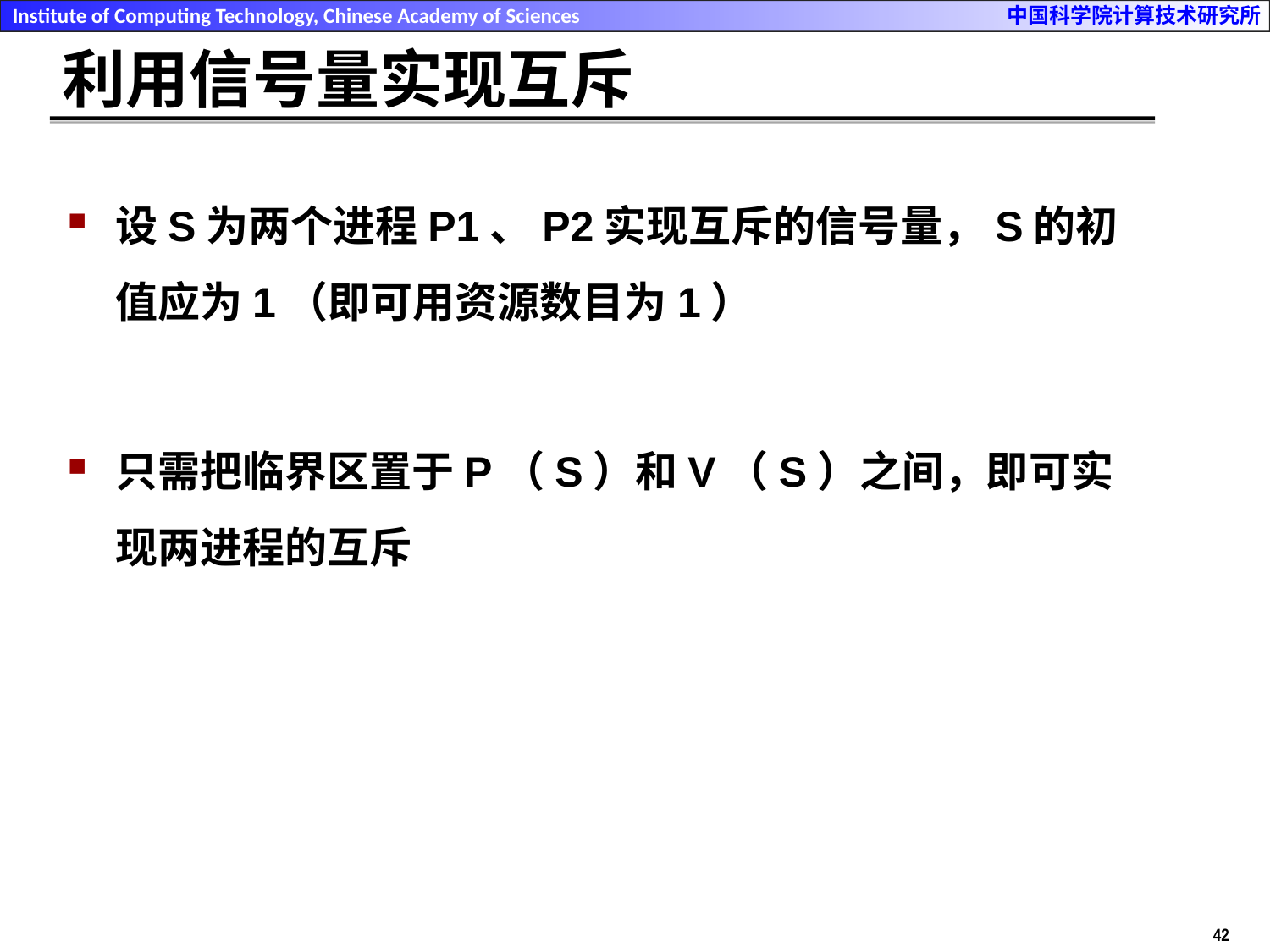

# 利用信号量实现互斥
设S为两个进程P1、P2实现互斥的信号量，S的初值应为1（即可用资源数目为1）

只需把临界区置于P（S）和V（S）之间，即可实现两进程的互斥